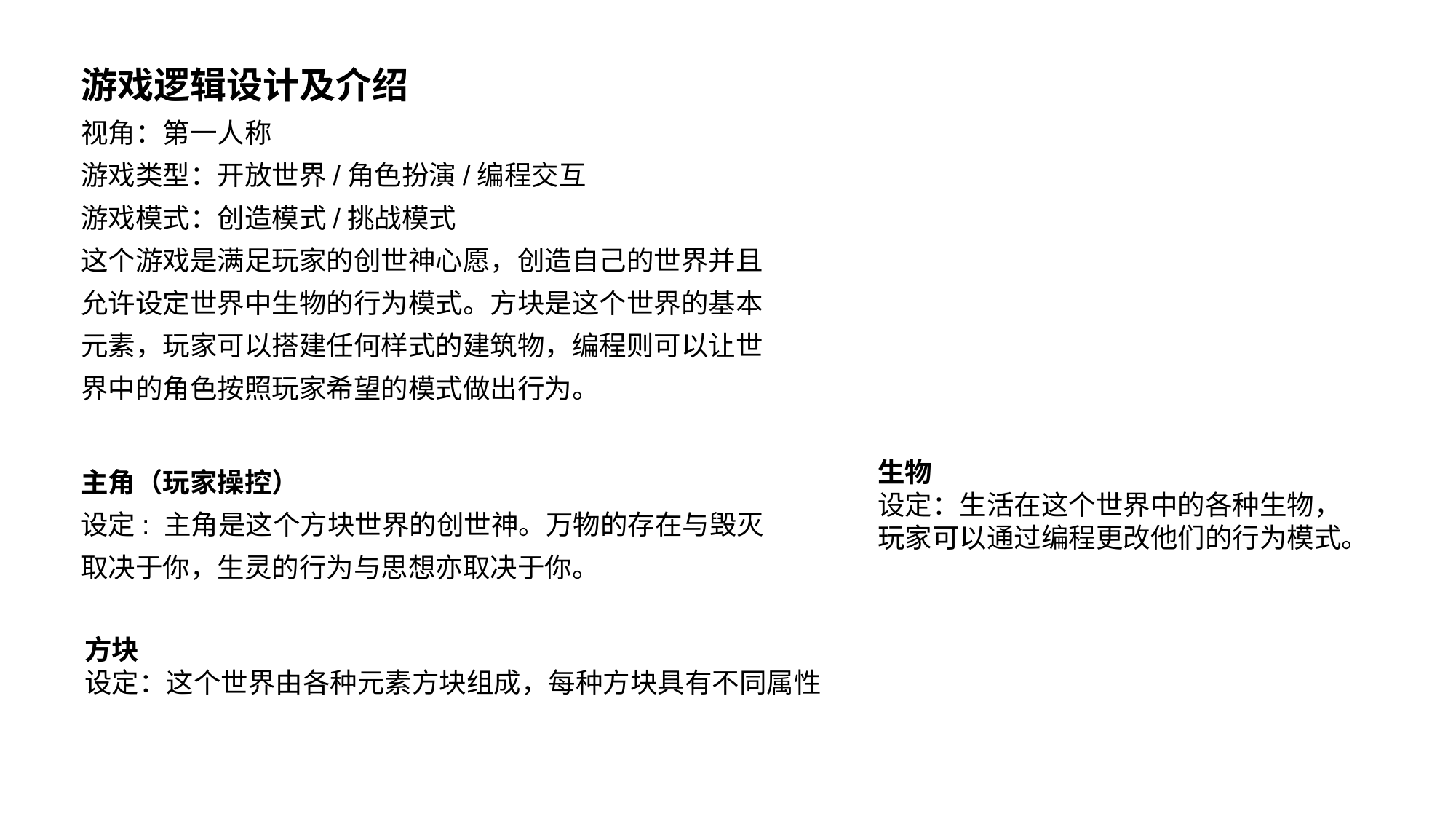

游戏逻辑设计及介绍
视角：第一人称
游戏类型：开放世界/角色扮演/编程交互
游戏模式：创造模式/挑战模式
这个游戏是满足玩家的创世神心愿，创造自己的世界并且允许设定世界中生物的行为模式。方块是这个世界的基本元素，玩家可以搭建任何样式的建筑物，编程则可以让世界中的角色按照玩家希望的模式做出行为。
主角（玩家操控）
设定: 主角是这个方块世界的创世神。万物的存在与毁灭取决于你，生灵的行为与思想亦取决于你。
生物
设定：生活在这个世界中的各种生物，
玩家可以通过编程更改他们的行为模式。
方块
设定：这个世界由各种元素方块组成，每种方块具有不同属性